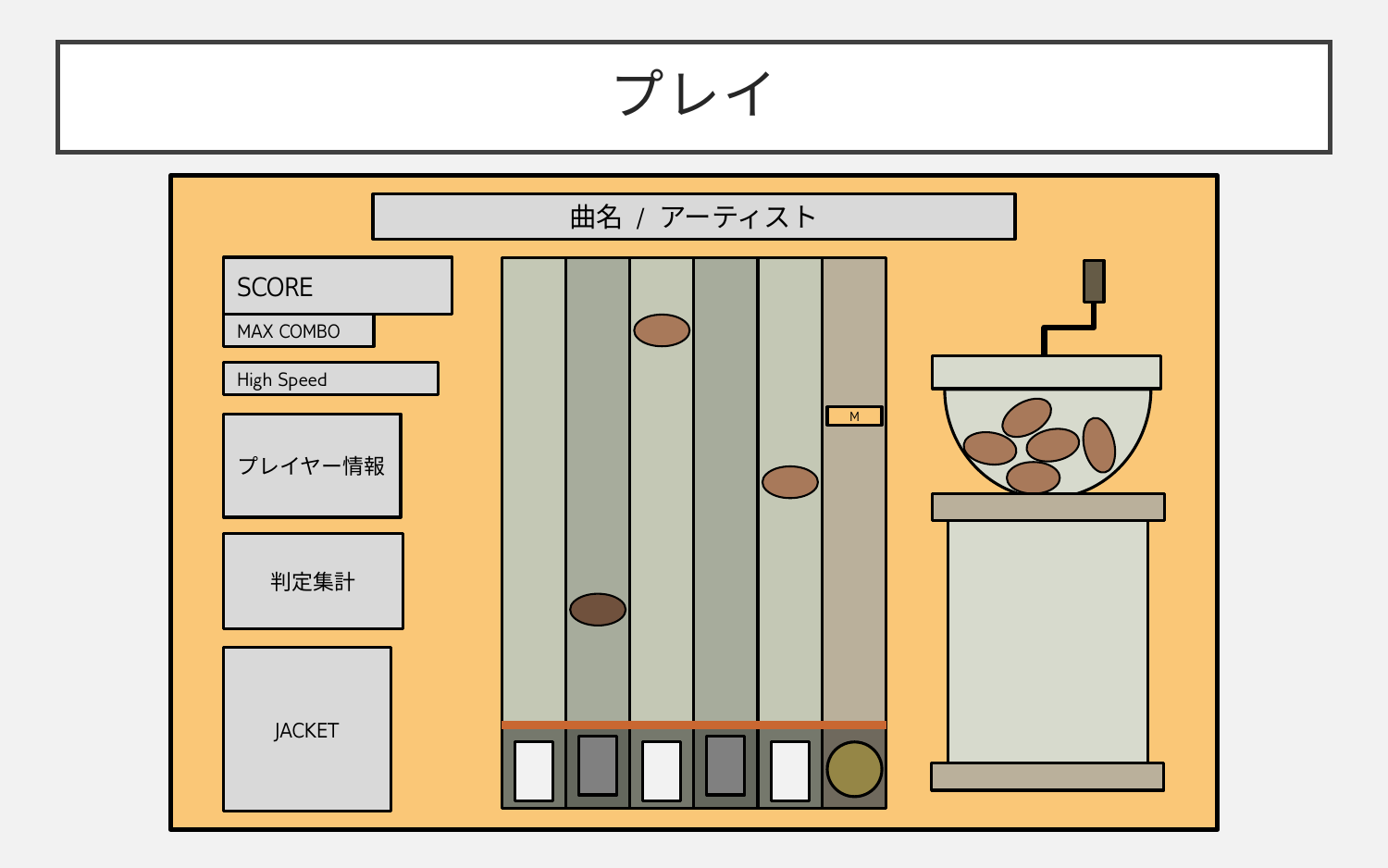

# プレイ

曲名 / アーティスト
SCORE

MAX COMBO

High Speed
M
プレイヤー情報

判定集計

JACKET